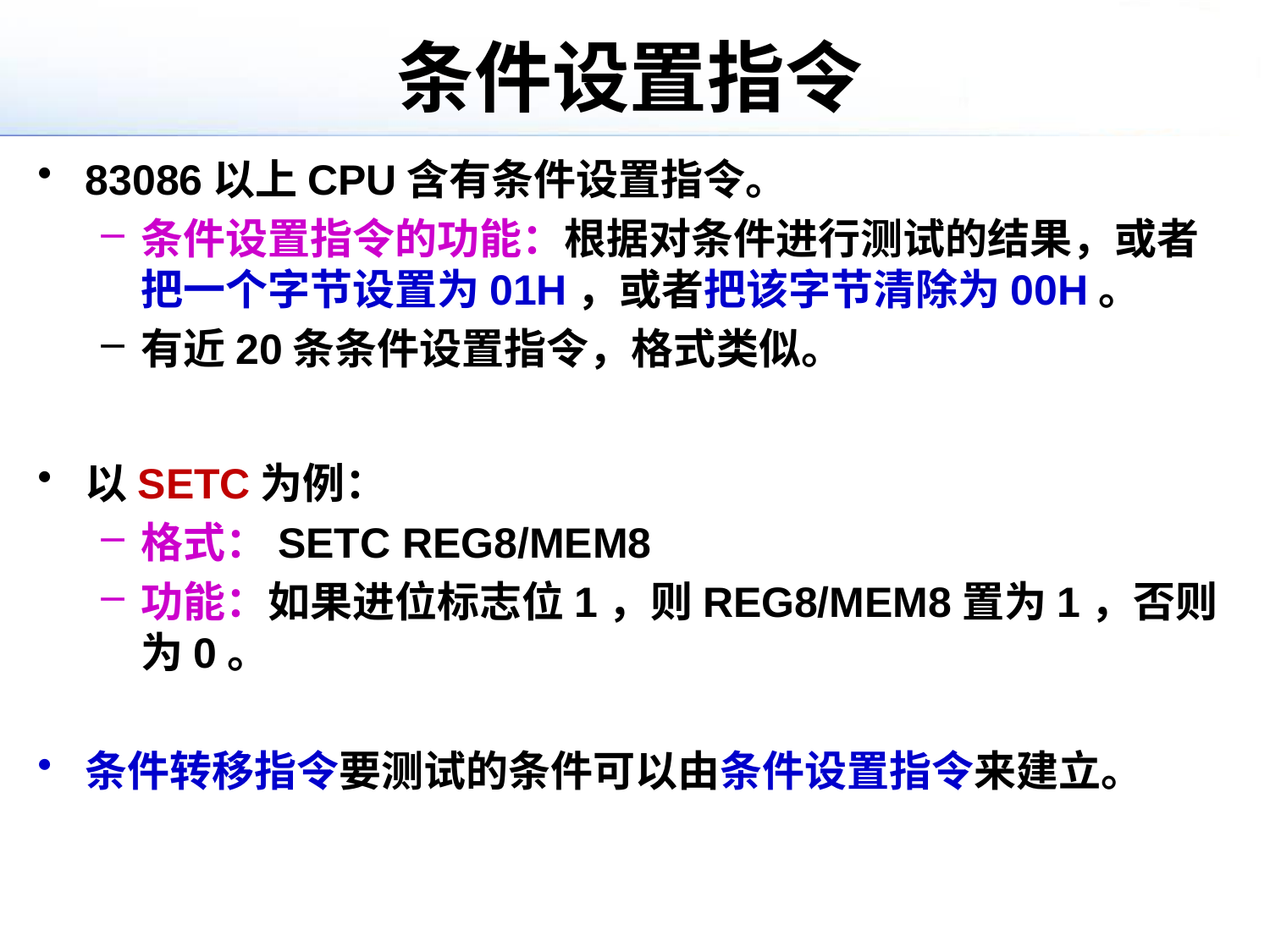

# 条件设置指令
83086以上CPU含有条件设置指令。
条件设置指令的功能：根据对条件进行测试的结果，或者把一个字节设置为01H，或者把该字节清除为00H。
有近20条条件设置指令，格式类似。

以SETC为例：
格式：SETC REG8/MEM8
功能：如果进位标志位1，则REG8/MEM8置为1，否则为0。

条件转移指令要测试的条件可以由条件设置指令来建立。